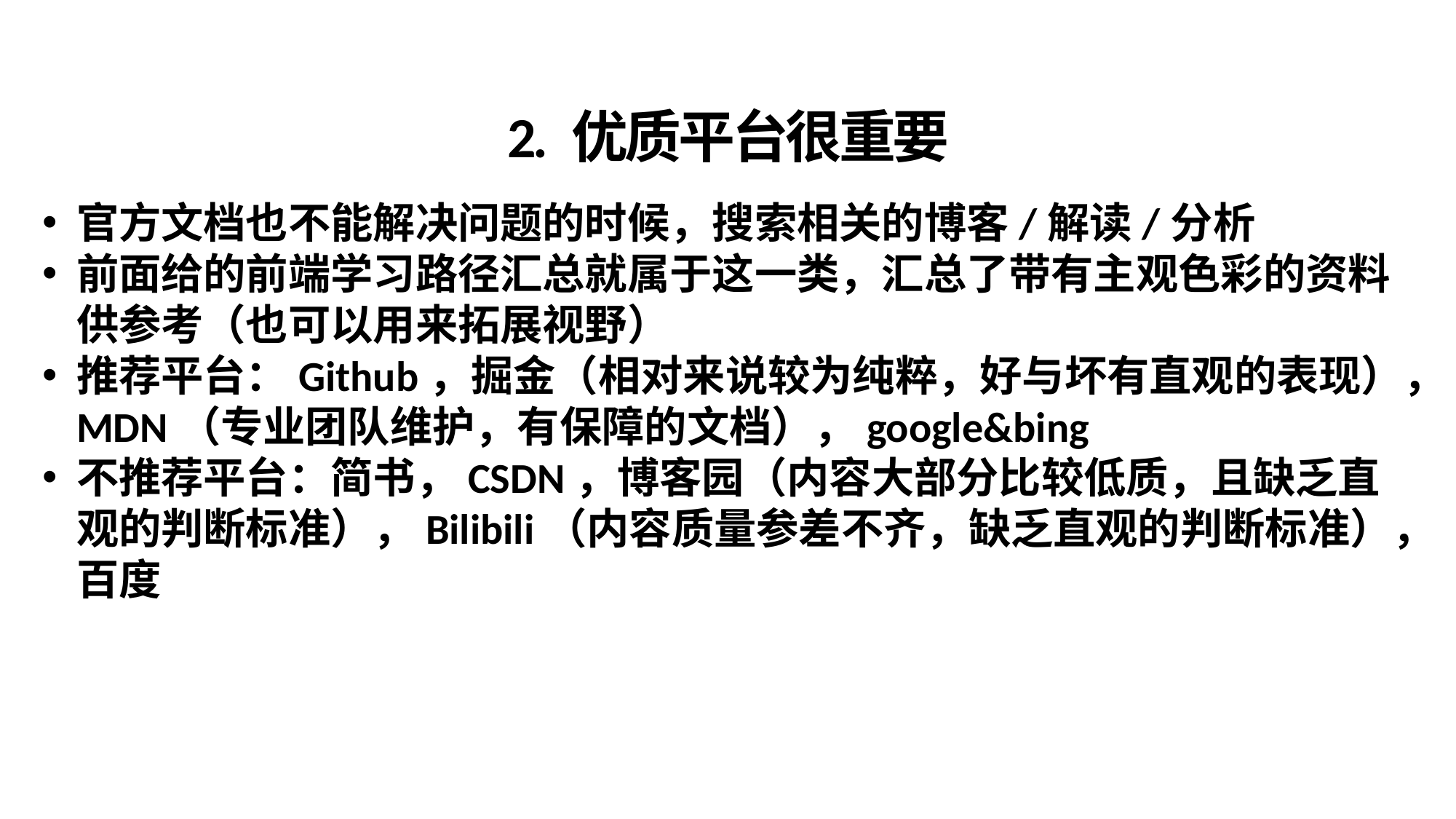

2. 优质平台很重要
官方文档也不能解决问题的时候，搜索相关的博客/解读/分析
前面给的前端学习路径汇总就属于这一类，汇总了带有主观色彩的资料供参考（也可以用来拓展视野）
推荐平台：Github，掘金（相对来说较为纯粹，好与坏有直观的表现），MDN（专业团队维护，有保障的文档），google&bing
不推荐平台：简书，CSDN，博客园（内容大部分比较低质，且缺乏直观的判断标准），Bilibili（内容质量参差不齐，缺乏直观的判断标准），百度